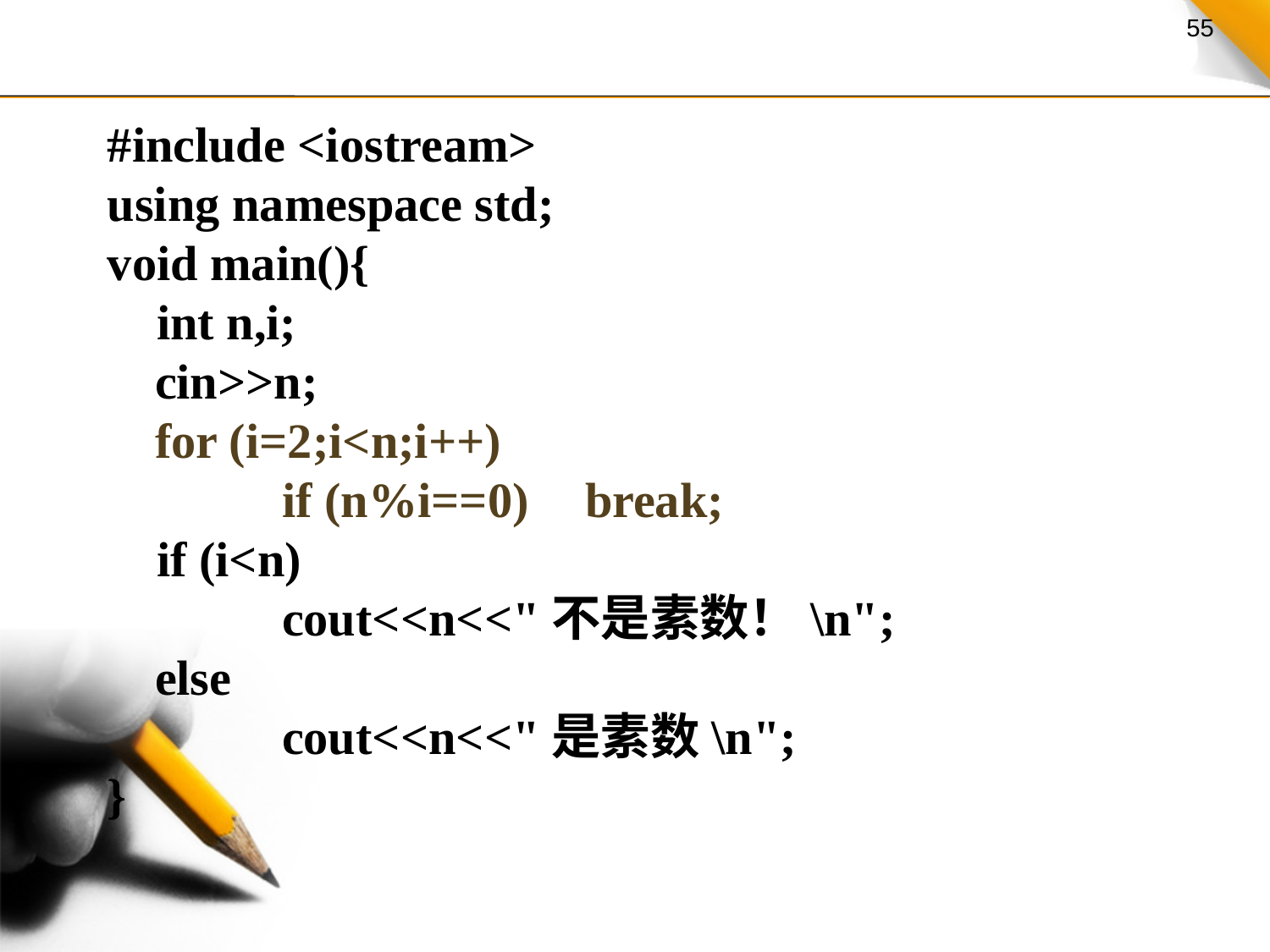

#include <iostream>
using namespace std;
void main(){
    int n,i;
	cin>>n;
	for (i=2;i<n;i++)
		if (n%i==0)	    break;
    if (i<n)
		cout<<n<<"不是素数！\n";
	else
		cout<<n<<"是素数\n";
}